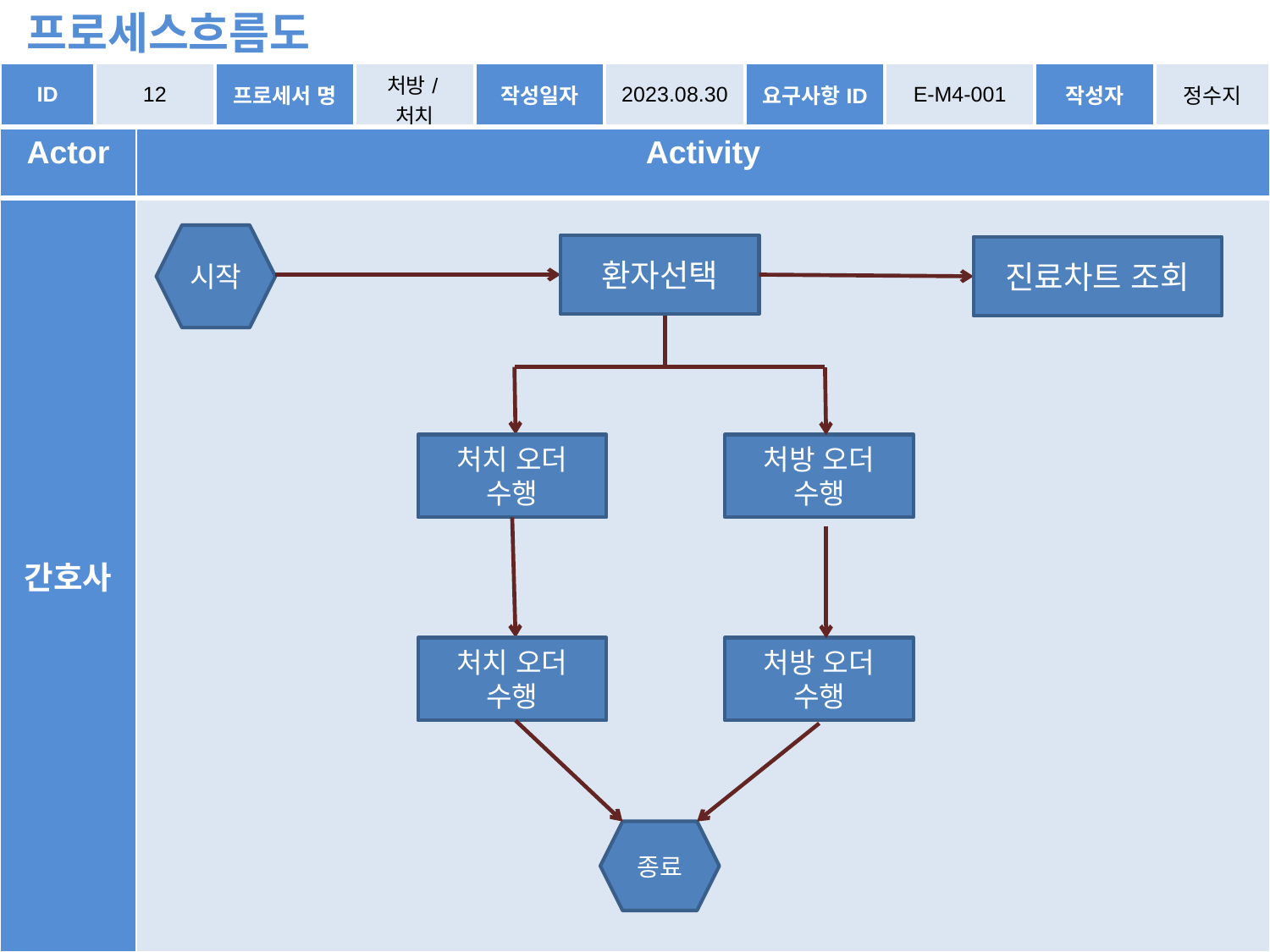

프로세스흐름도
| ID | 12 | 프로세서 명 | 처방/처치 오더 수행 | 작성일자 | 2023.08.30 | 요구사항ID | E-M4-001 | 작성자 | 정수지 |
| --- | --- | --- | --- | --- | --- | --- | --- | --- | --- |
| Actor | Activity |
| --- | --- |
| 간호사 |  |
시작
환자선택
진료차트 조회
처치 오더
수행
처방 오더
수행
처치 오더
수행
처방 오더
수행
종료